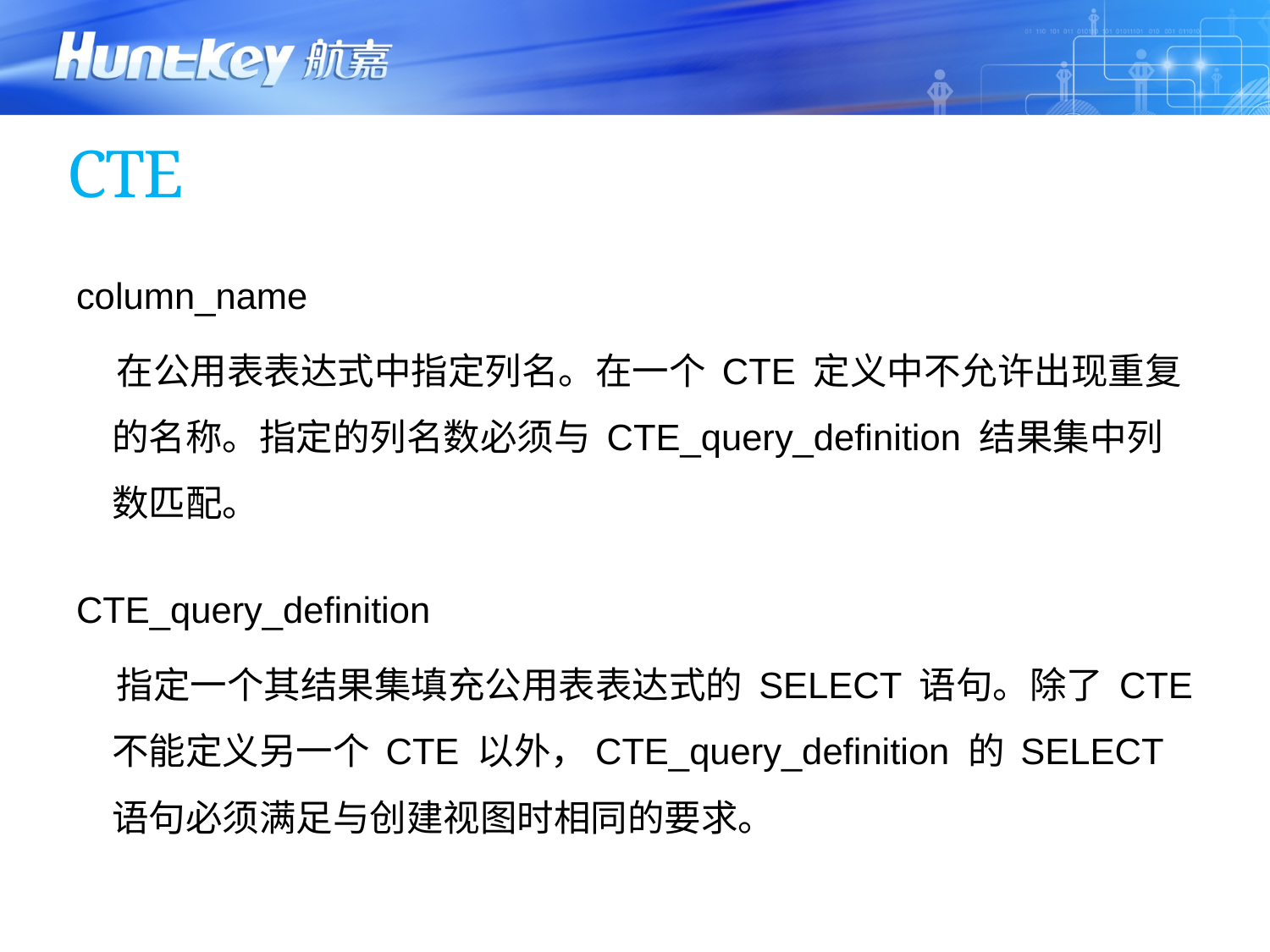

# CTE
column_name
    在公用表表达式中指定列名。在一个 CTE 定义中不允许出现重复的名称。指定的列名数必须与 CTE_query_definition 结果集中列数匹配。

CTE_query_definition
    指定一个其结果集填充公用表表达式的 SELECT 语句。除了 CTE 不能定义另一个 CTE 以外，CTE_query_definition 的 SELECT 语句必须满足与创建视图时相同的要求。